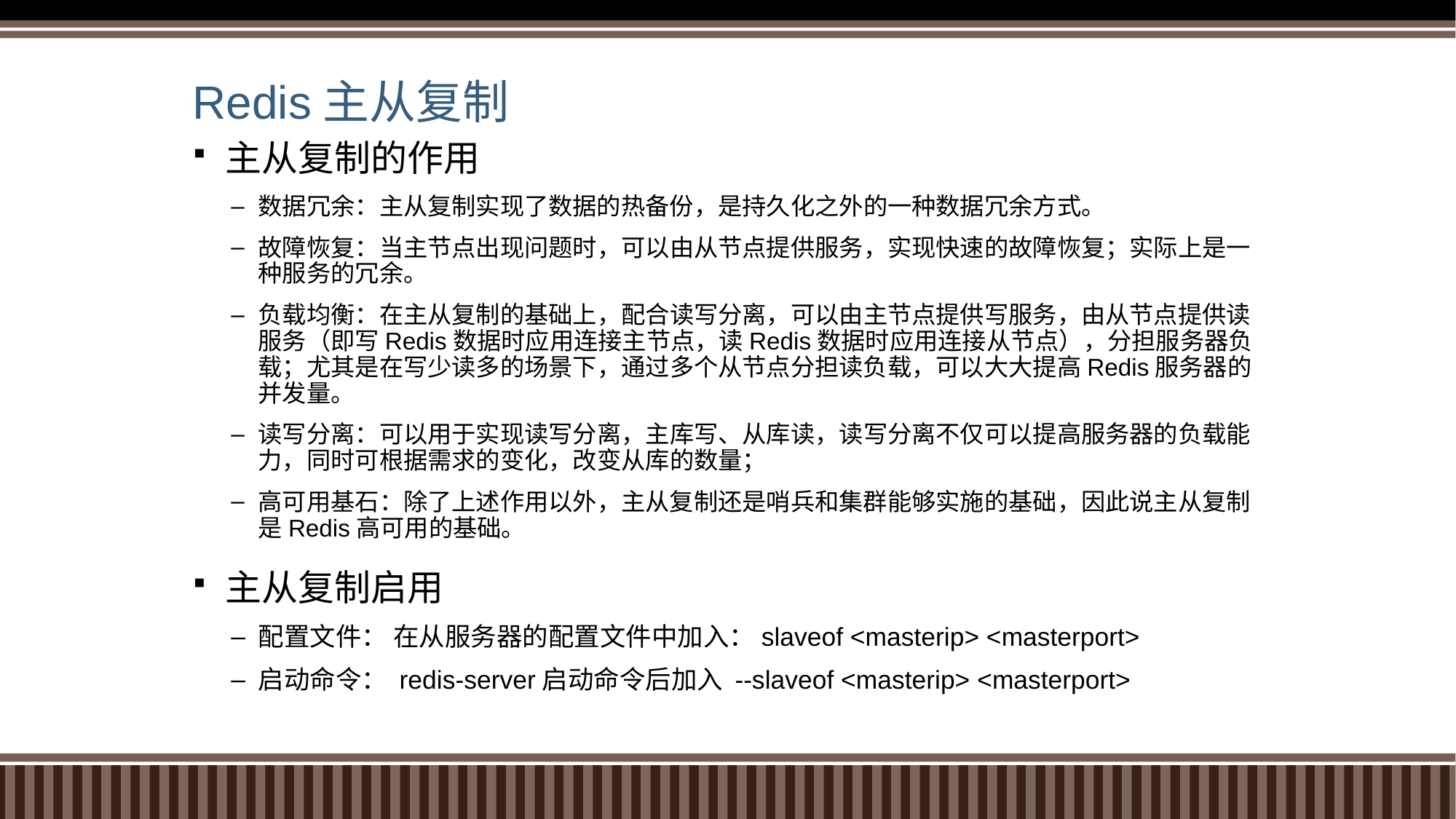

# Redis主从复制
主从复制的作用
数据冗余：主从复制实现了数据的热备份，是持久化之外的一种数据冗余方式。
故障恢复：当主节点出现问题时，可以由从节点提供服务，实现快速的故障恢复；实际上是一种服务的冗余。
负载均衡：在主从复制的基础上，配合读写分离，可以由主节点提供写服务，由从节点提供读服务（即写Redis数据时应用连接主节点，读Redis数据时应用连接从节点），分担服务器负载；尤其是在写少读多的场景下，通过多个从节点分担读负载，可以大大提高Redis服务器的并发量。
读写分离：可以用于实现读写分离，主库写、从库读，读写分离不仅可以提高服务器的负载能力，同时可根据需求的变化，改变从库的数量；
高可用基石：除了上述作用以外，主从复制还是哨兵和集群能够实施的基础，因此说主从复制是Redis高可用的基础。
主从复制启用
配置文件： 在从服务器的配置文件中加入：slaveof <masterip> <masterport>
启动命令： redis-server启动命令后加入 --slaveof <masterip> <masterport>